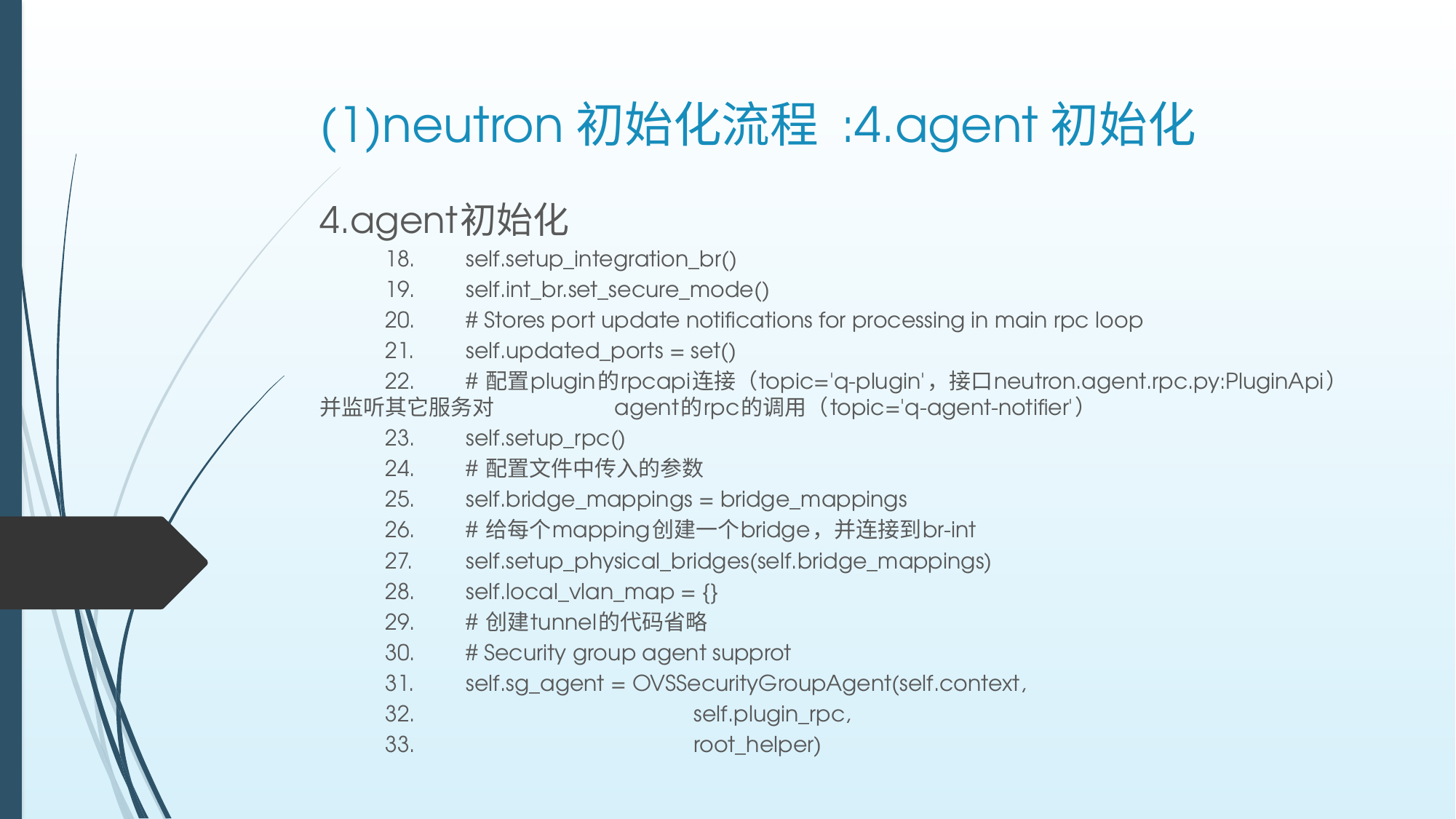

# (1)neutron初始化流程 :4.agent初始化
4.agent初始化
18.	        self.setup_integration_br()
19.	        self.int_br.set_secure_mode()
20.	        # Stores port update notifications for processing in main rpc loop
21.	        self.updated_ports = set()
22.	        # 配置plugin的rpcapi连接（topic='q-plugin'，接口neutron.agent.rpc.py:PluginApi）并监听其它服务对				agent的rpc的调用（topic='q-agent-notifier'）
23.	        self.setup_rpc()
24.	        # 配置文件中传入的参数
25.	        self.bridge_mappings = bridge_mappings
26.	        # 给每个mapping创建一个bridge，并连接到br-int
27.	        self.setup_physical_bridges(self.bridge_mappings)
28.	        self.local_vlan_map = {}
29.	        # 创建tunnel的代码省略
30.	        # Security group agent supprot
31.	        self.sg_agent = OVSSecurityGroupAgent(self.context,
32.	                                              self.plugin_rpc,
33.	                                              root_helper)